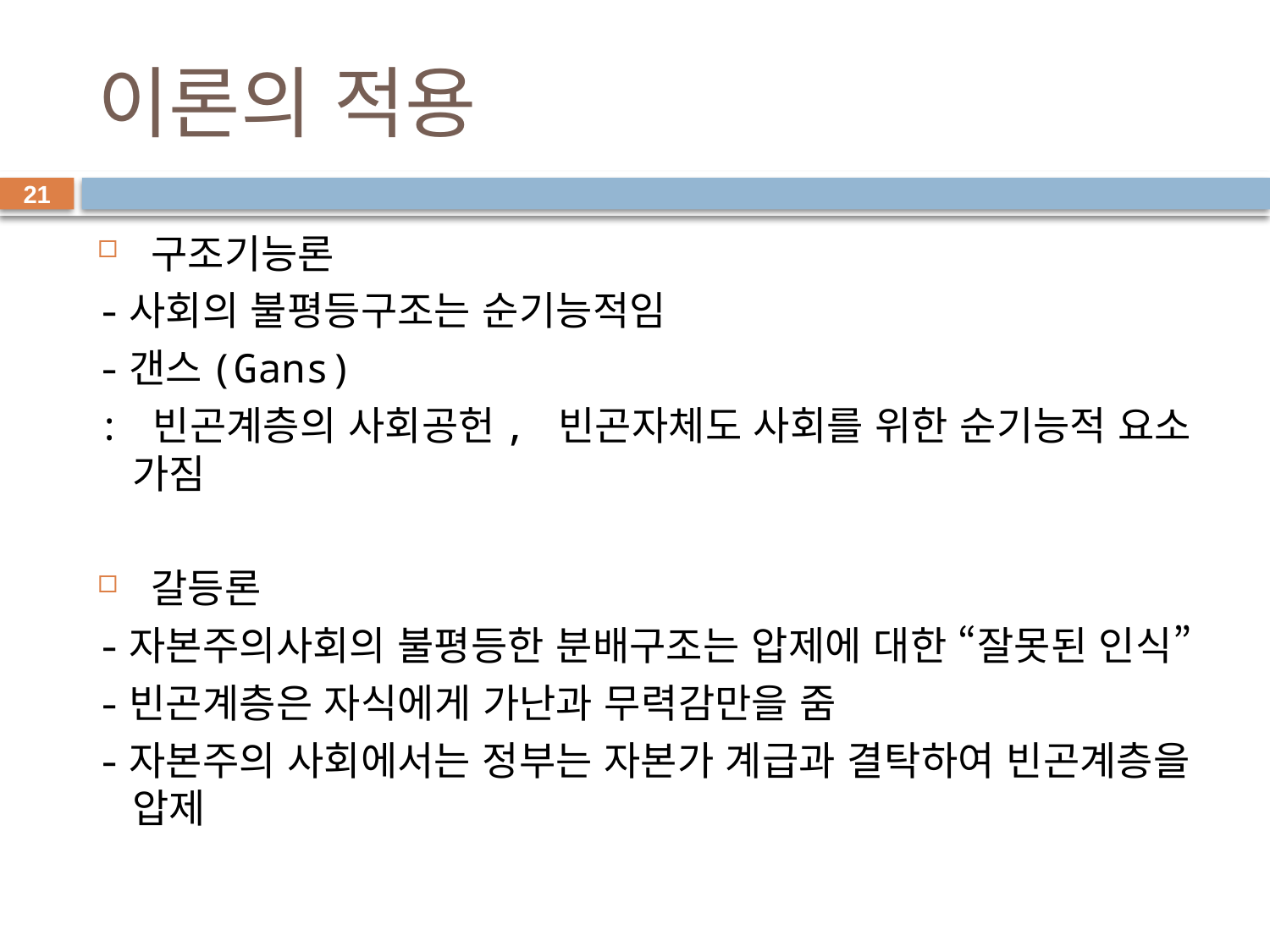

# 이론의 적용
21
 구조기능론
-사회의 불평등구조는 순기능적임
-갠스(Gans)
: 빈곤계층의 사회공헌, 빈곤자체도 사회를 위한 순기능적 요소 가짐

 갈등론
-자본주의사회의 불평등한 분배구조는 압제에 대한 “잘못된 인식”
-빈곤계층은 자식에게 가난과 무력감만을 줌
-자본주의 사회에서는 정부는 자본가 계급과 결탁하여 빈곤계층을 압제